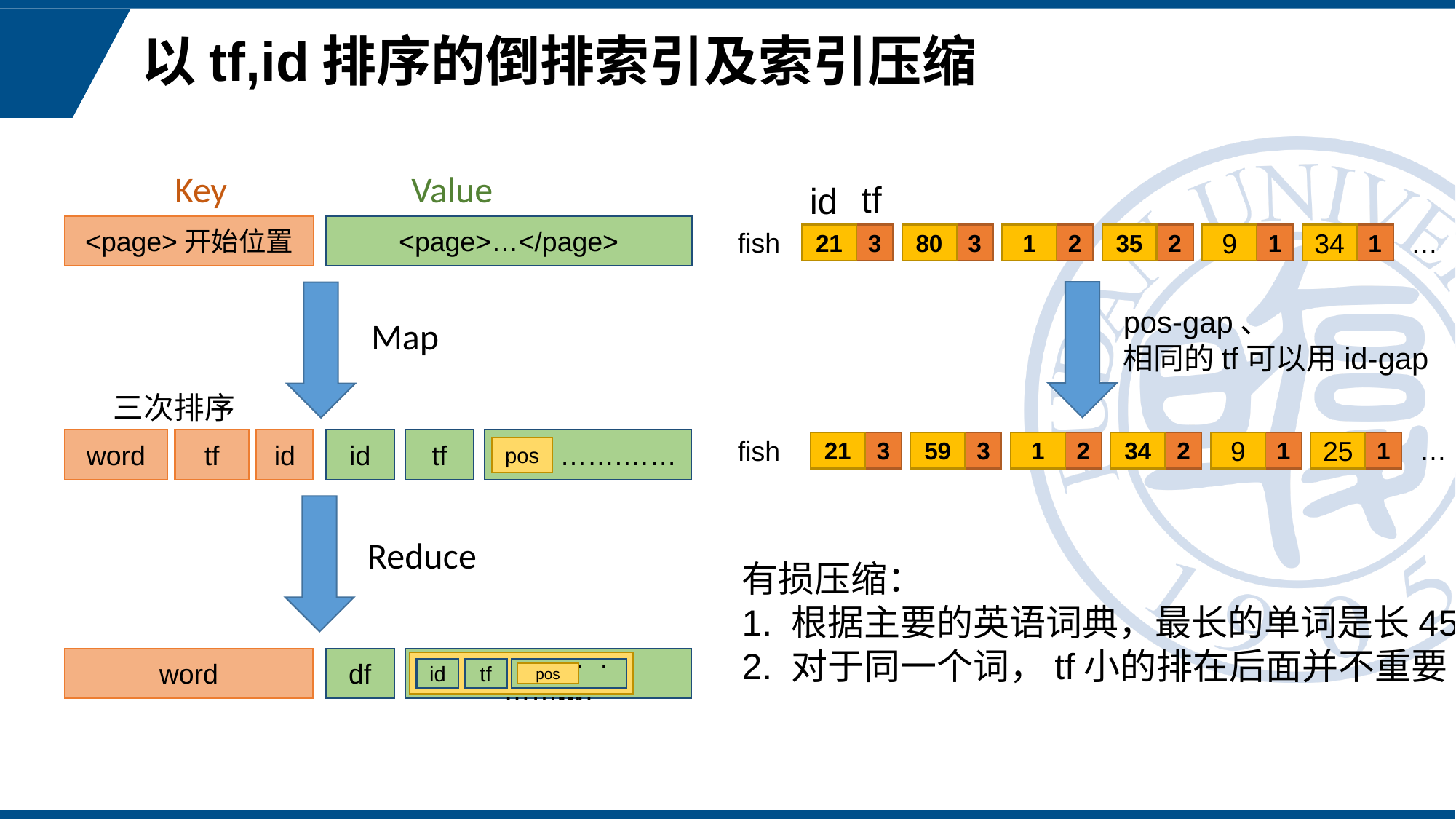

# 以tf,id排序的倒排索引及索引压缩
Value
Key
<page>开始位置
<page>…</page>

Map
word
id
id
tf
        …….……
pos

Reduce
word
df
                       ……….

id
……  .…
pos
tf
tf
三次排序
tf
id
fish
…
21
3
80
3
1
2
35
2
9
1
34
1

…
fish
21
3
59
3
1
2
34
2
9
1
25
1
pos-gap、
相同的tf可以用id-gap
有损压缩：
1. 根据主要的英语词典，最长的单词是长45
2. 对于同一个词，tf小的排在后面并不重要